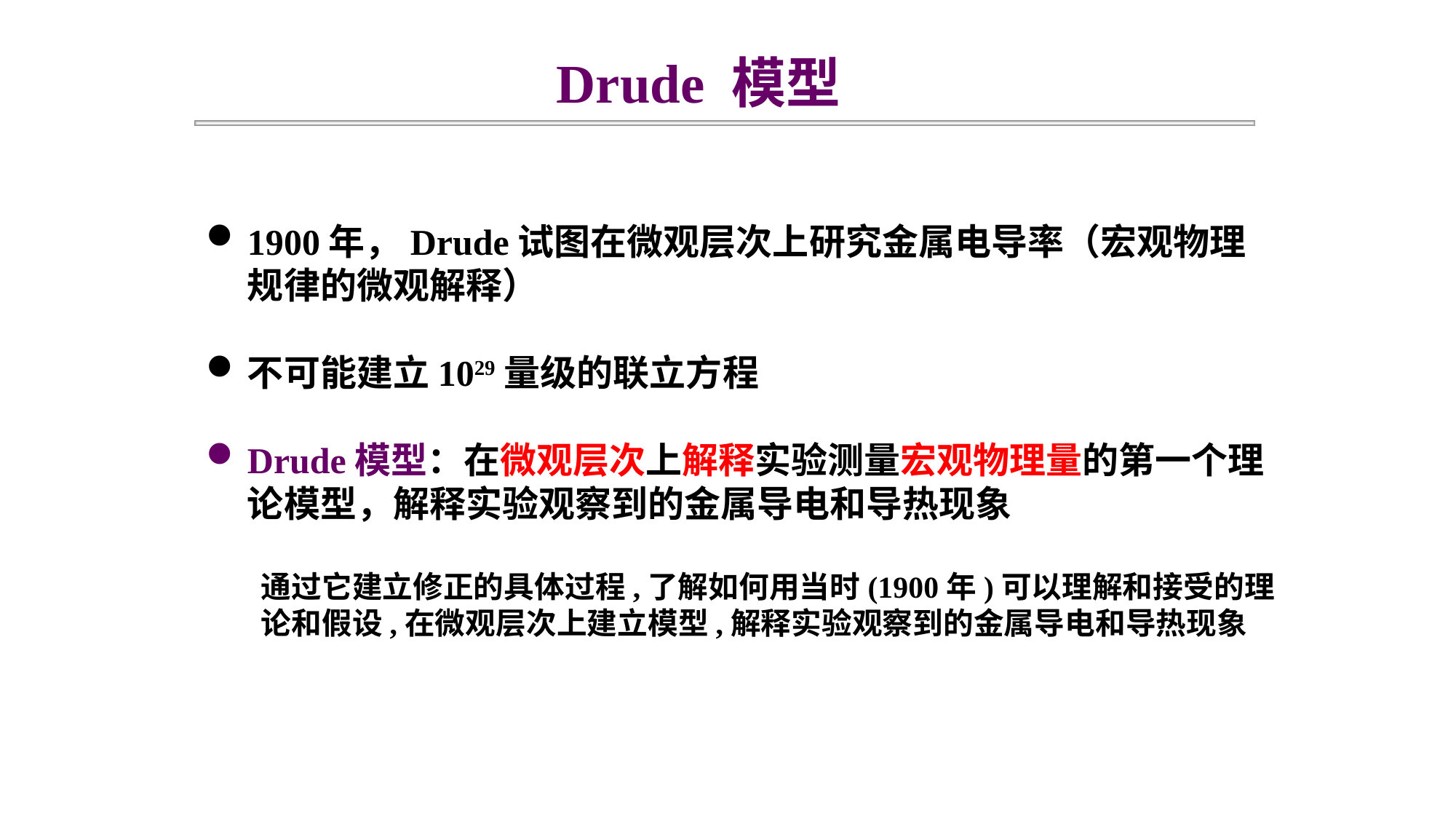

Drude 模型

1900年，Drude试图在微观层次上研究金属电导率（宏观物理规律的微观解释）

不可能建立1029量级的联立方程

Drude模型：在微观层次上解释实验测量宏观物理量的第一个理论模型，解释实验观察到的金属导电和导热现象

通过它建立修正的具体过程,了解如何用当时(1900年)可以理解和接受的理论和假设,在微观层次上建立模型,解释实验观察到的金属导电和导热现象